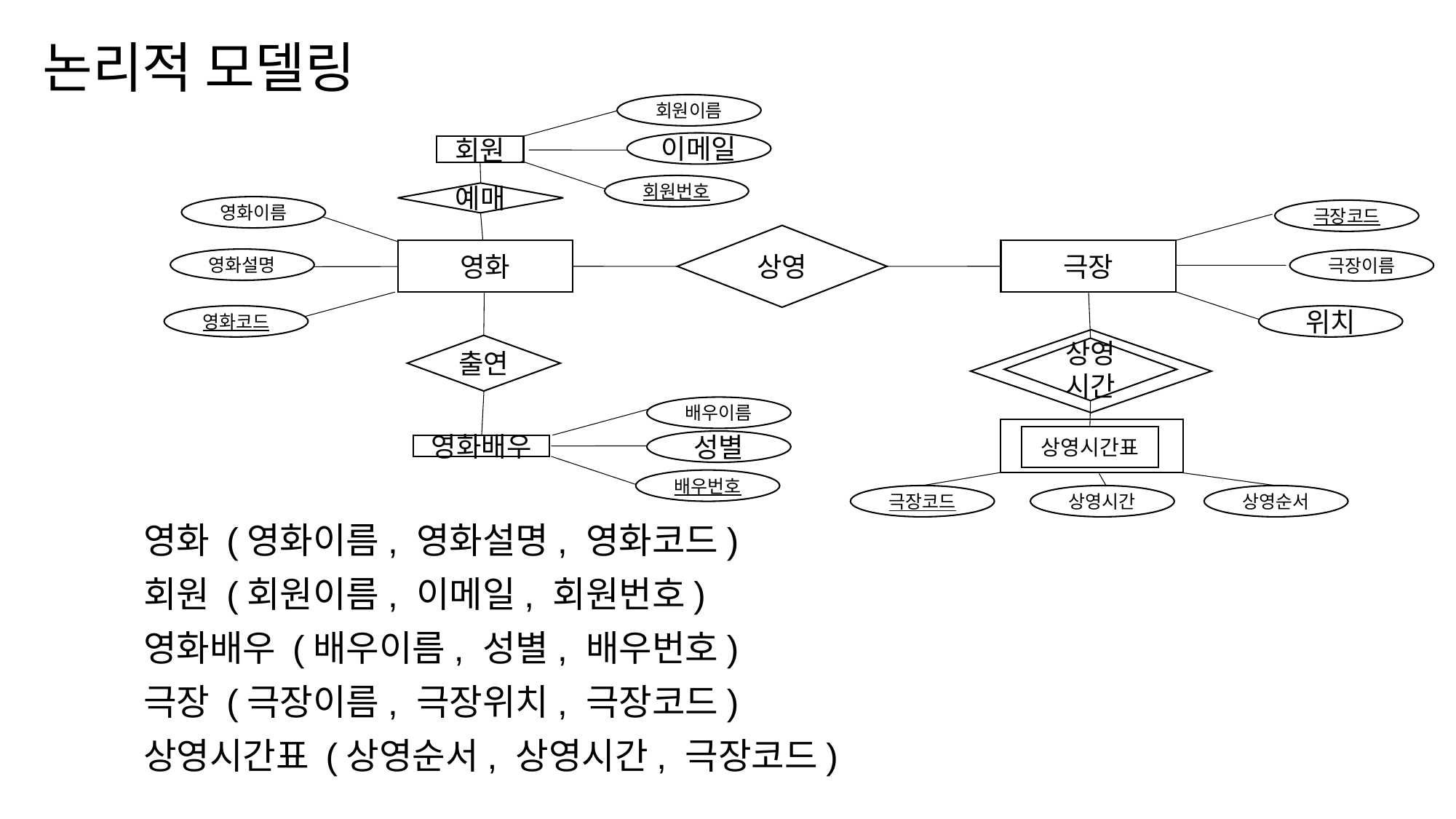

논리적 모델링
회원이름
회원
예매
영화배우
상영
영화
극장
출연
상영시간

상영시간표
이메일
회원번호
영화이름
극장코드
영화설명
극장이름

영화코드
위치

배우이름
성별
배우번호
극장코드
상영시간
상영순서
# 영화 (영화이름, 영화설명, 영화코드)
회원 (회원이름, 이메일, 회원번호)
영화배우 (배우이름, 성별, 배우번호)
극장 (극장이름, 극장위치, 극장코드)
상영시간표 (상영순서, 상영시간, 극장코드)